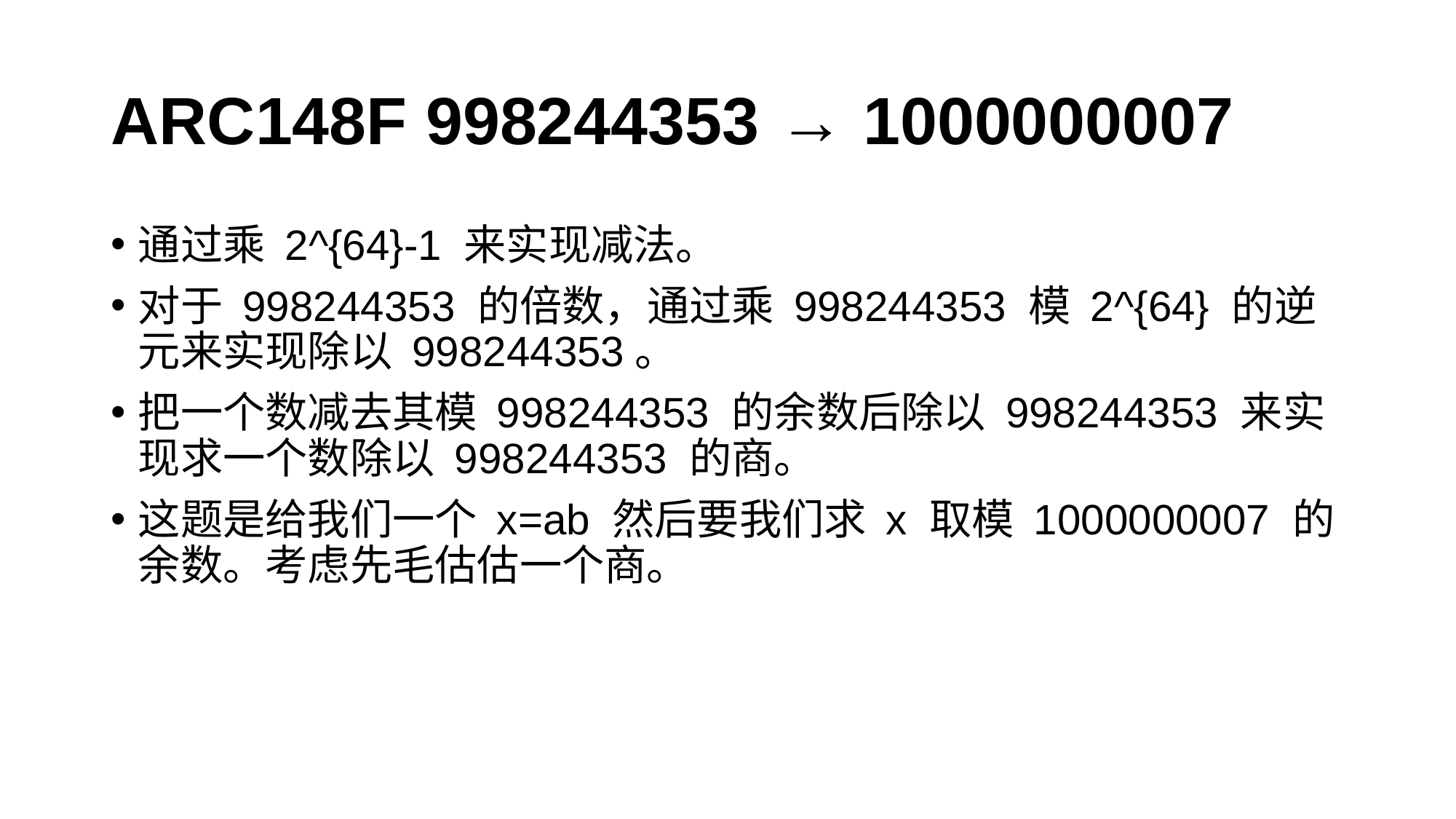

# ARC148F 998244353 → 1000000007
通过乘 2^{64}-1 来实现减法。
对于 998244353 的倍数，通过乘 998244353 模 2^{64} 的逆元来实现除以 998244353。
把一个数减去其模 998244353 的余数后除以 998244353 来实现求一个数除以 998244353 的商。
这题是给我们一个 x=ab 然后要我们求 x 取模 1000000007 的余数。考虑先毛估估一个商。